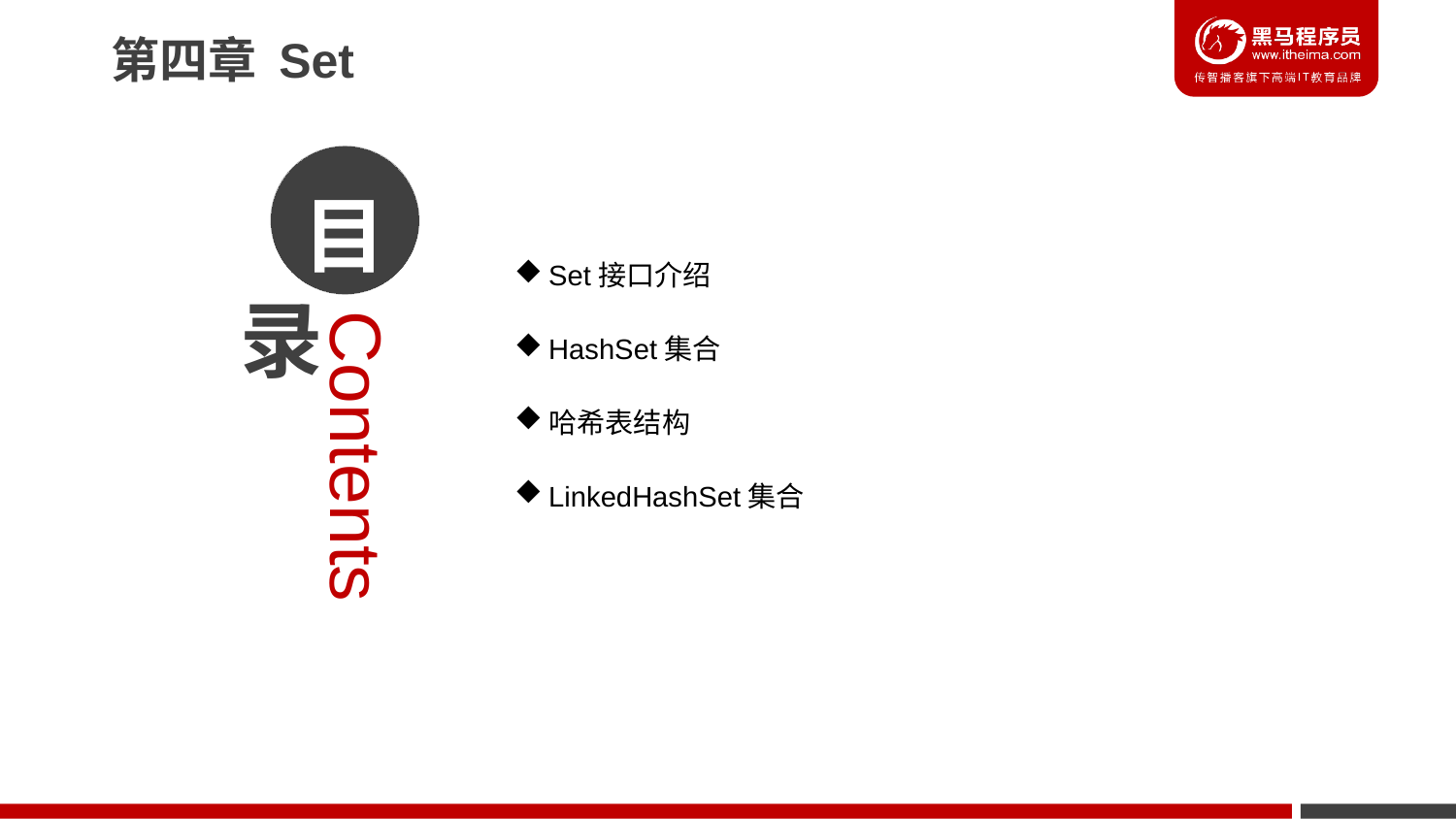

# 第四章 Set
Set接口介绍
HashSet集合
哈希表结构
LinkedHashSet集合